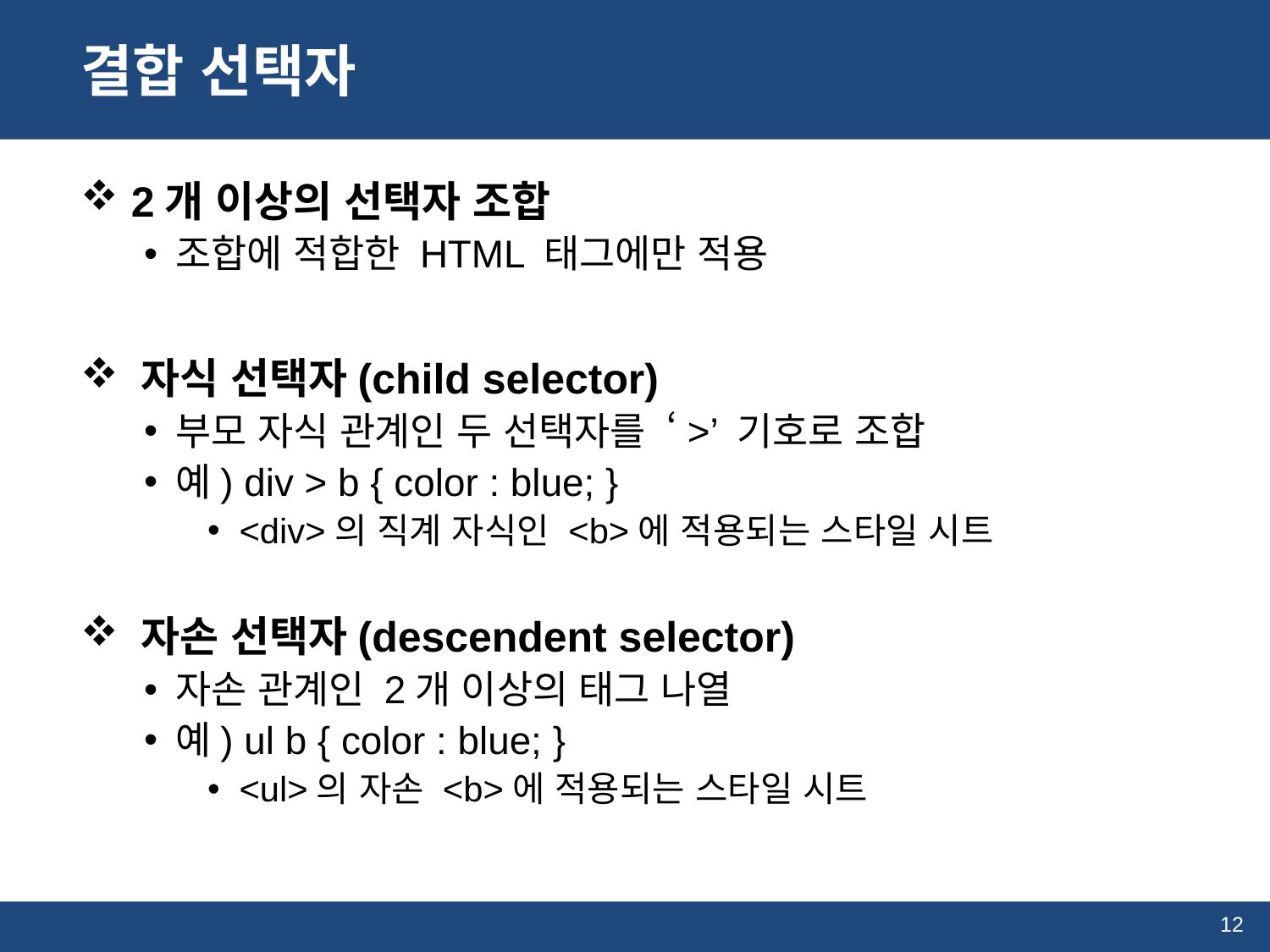

# 결합 선택자
 2개 이상의 선택자 조합
조합에 적합한 HTML 태그에만 적용

 자식 선택자(child selector)
부모 자식 관계인 두 선택자를  ‘>’ 기호로 조합
예) div > b { color : blue; }
<div>의 직계 자식인 <b>에 적용되는 스타일 시트

 자손 선택자(descendent selector)
자손 관계인 2개 이상의 태그 나열
예) ul b { color : blue; }
<ul>의 자손 <b>에 적용되는 스타일 시트
12